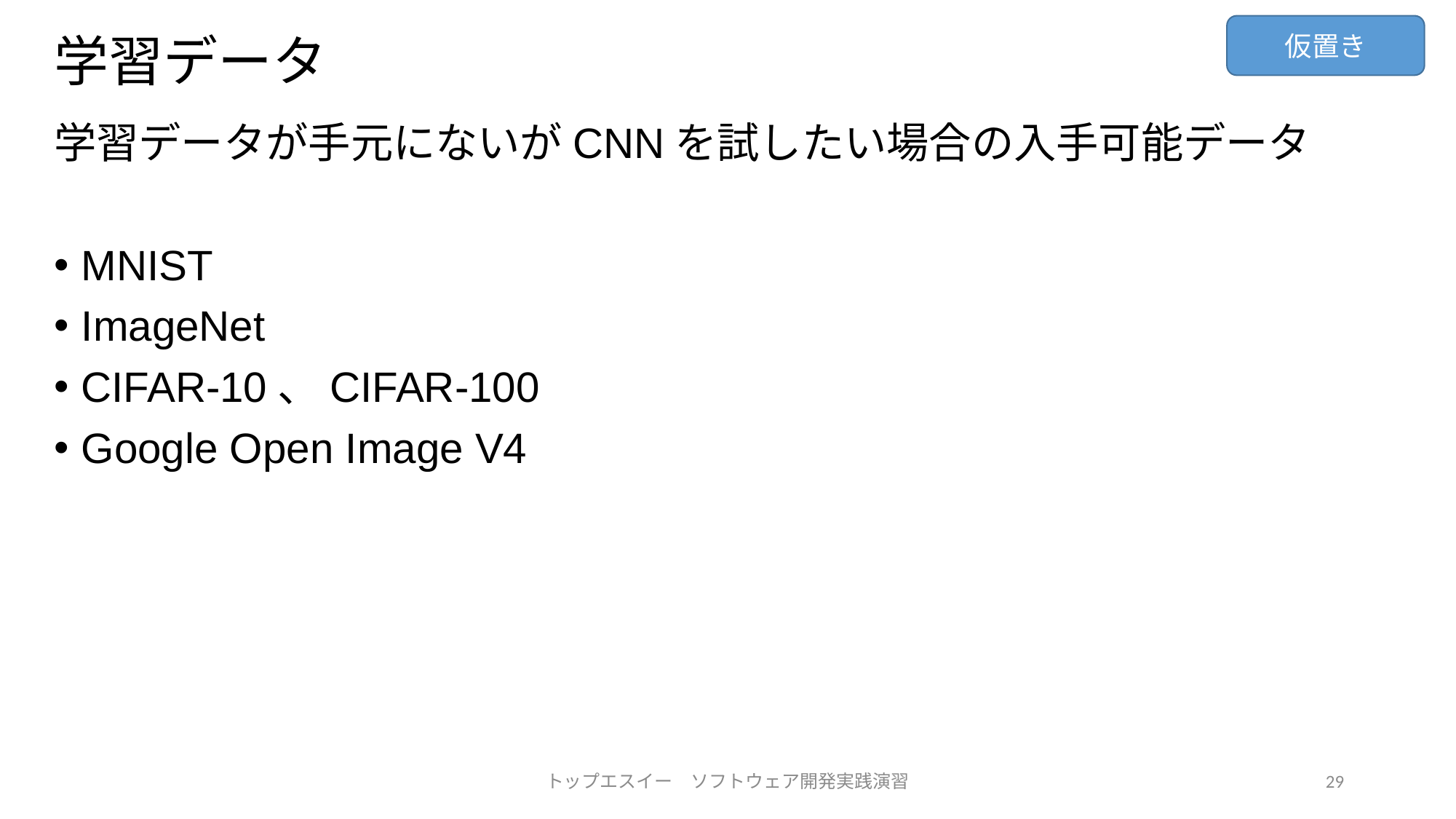

仮置き
# 学習データ
学習データが手元にないがCNNを試したい場合の入手可能データ

MNIST
ImageNet
CIFAR-10、CIFAR-100
Google Open Image V4

トップエスイー　ソフトウェア開発実践演習
29